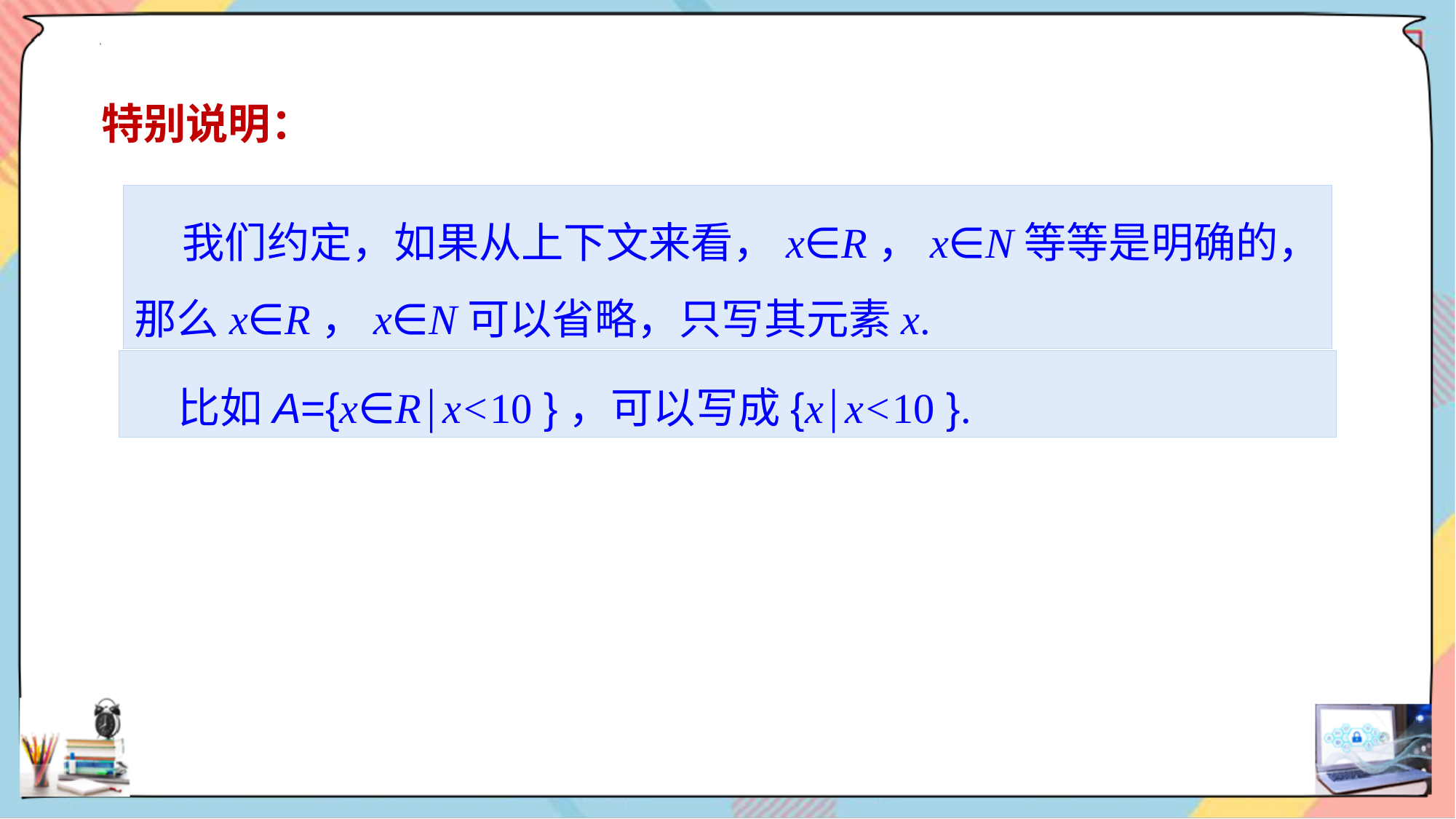

特别说明：
    我们约定，如果从上下文来看，x∈R，x∈N等等是明确的，
那么x∈R，x∈N可以省略，只写其元素x.
    比如A={x∈R│x<10 }，可以写成{x│x<10 }.